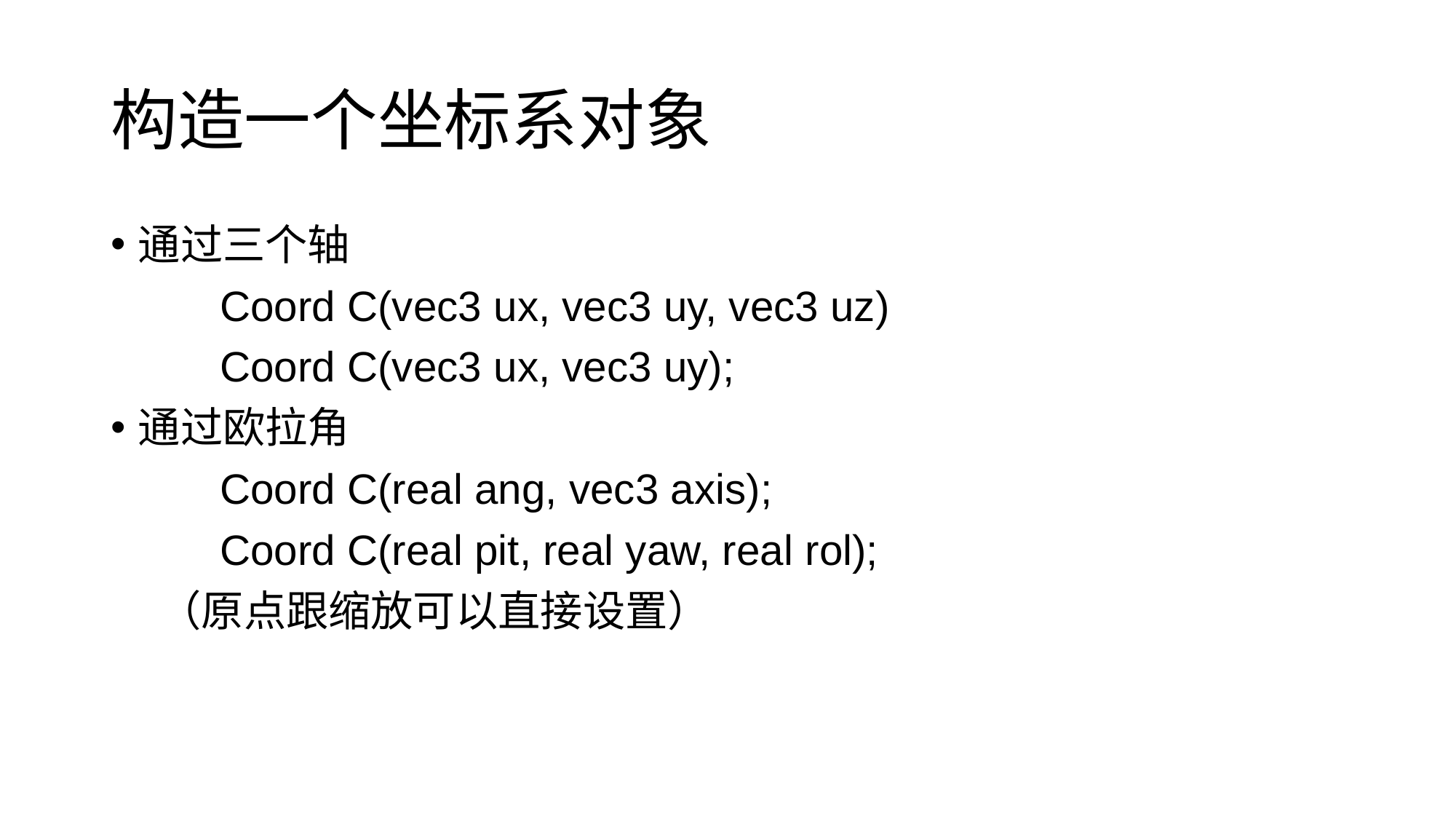

# 构造一个坐标系对象
通过三个轴
	Coord C(vec3 ux, vec3 uy, vec3 uz)
	Coord C(vec3 ux, vec3 uy);
通过欧拉角
	Coord C(real ang, vec3 axis);
	Coord C(real pit, real yaw, real rol);
    （原点跟缩放可以直接设置）